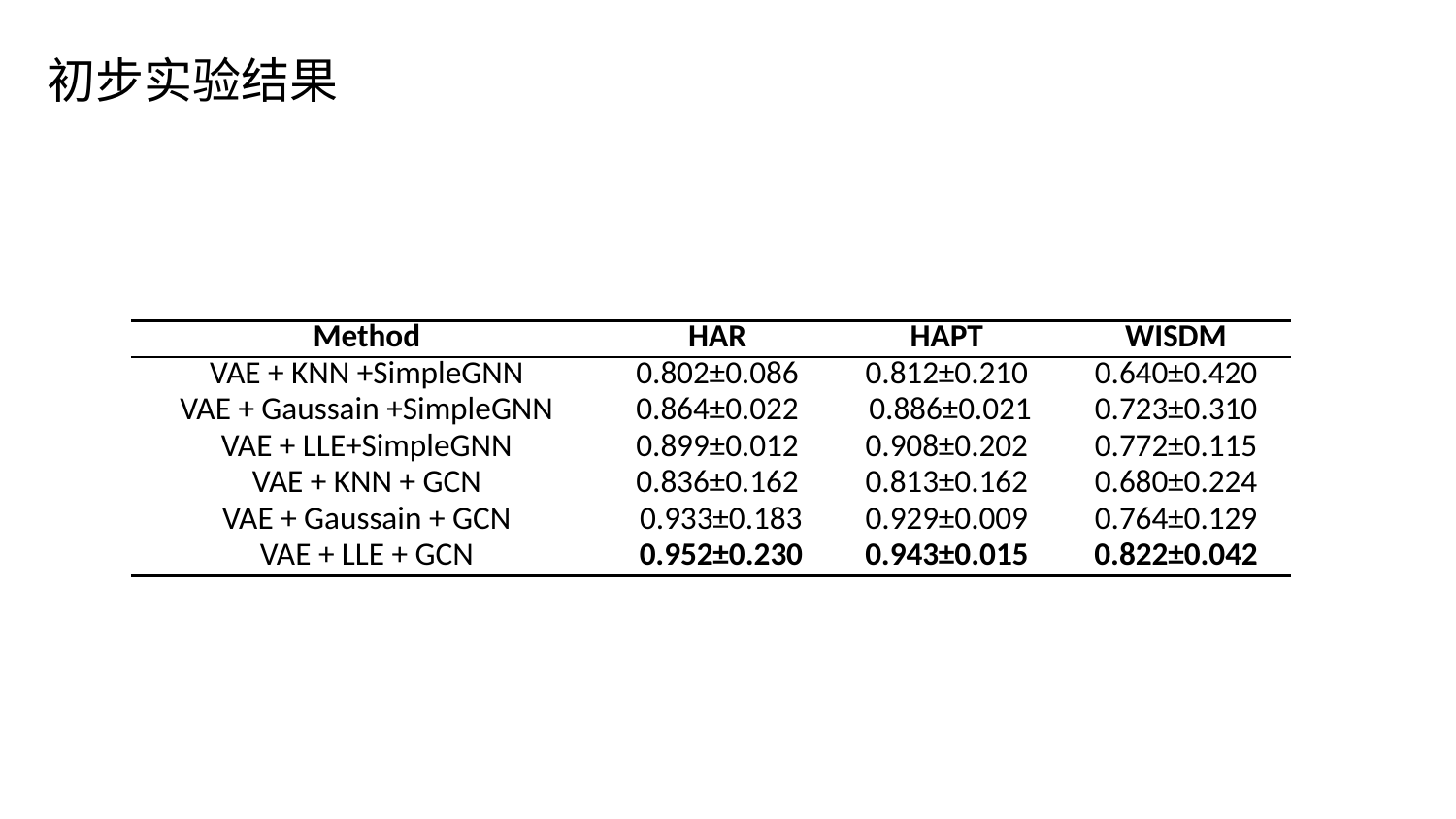

初步实验结果
| Method | HAR | HAPT | WISDM |
| --- | --- | --- | --- |
| VAE + KNN +SimpleGNN | 0.802±0.086 | 0.812±0.210 | 0.640±0.420 |
| VAE + Gaussain +SimpleGNN | 0.864±0.022 | 0.886±0.021 | 0.723±0.310 |
| VAE + LLE+SimpleGNN | 0.899±0.012 | 0.908±0.202 | 0.772±0.115 |
| VAE + KNN + GCN | 0.836±0.162 | 0.813±0.162 | 0.680±0.224 |
| VAE + Gaussain + GCN | 0.933±0.183 | 0.929±0.009 | 0.764±0.129 |
| VAE + LLE + GCN | 0.952±0.230 | 0.943±0.015 | 0.822±0.042 |